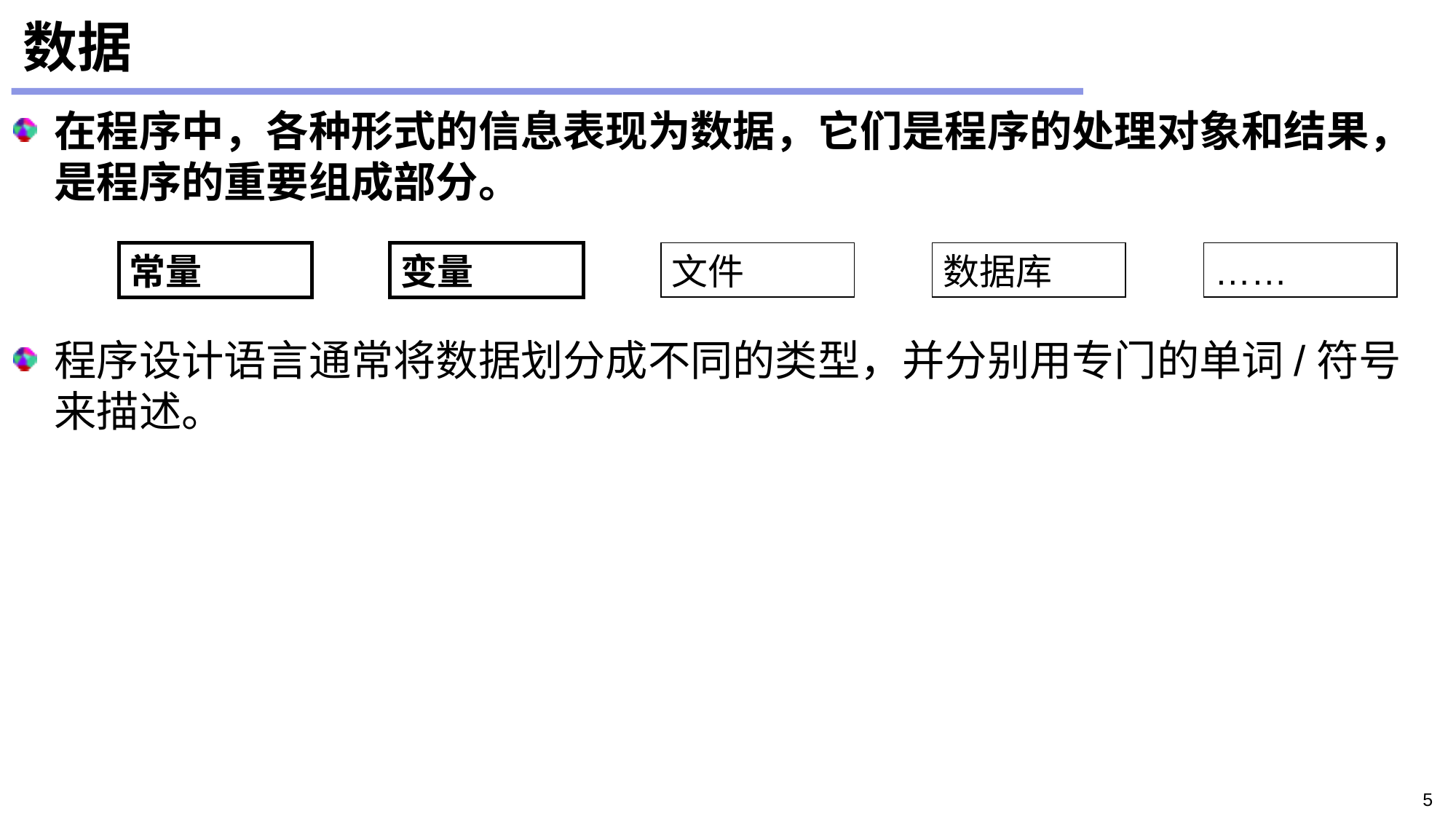

# 数据
在程序中，各种形式的信息表现为数据，它们是程序的处理对象和结果，是程序的重要组成部分。

程序设计语言通常将数据划分成不同的类型，并分别用专门的单词/符号来描述。
常量
变量
文件
数据库
……
5